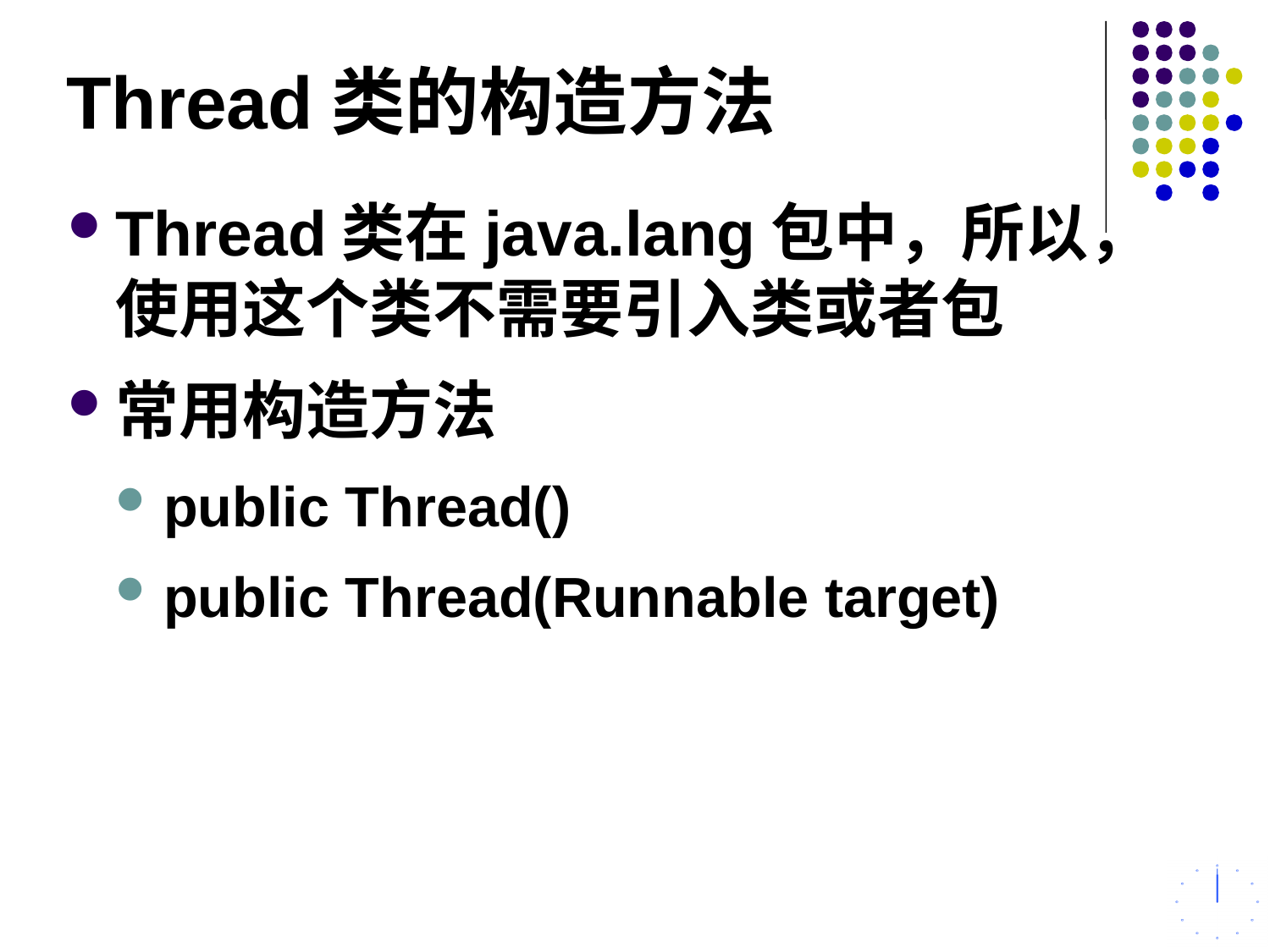

# Thread类的构造方法
Thread类在java.lang包中，所以，使用这个类不需要引入类或者包
常用构造方法
public Thread()
public Thread(Runnable target)